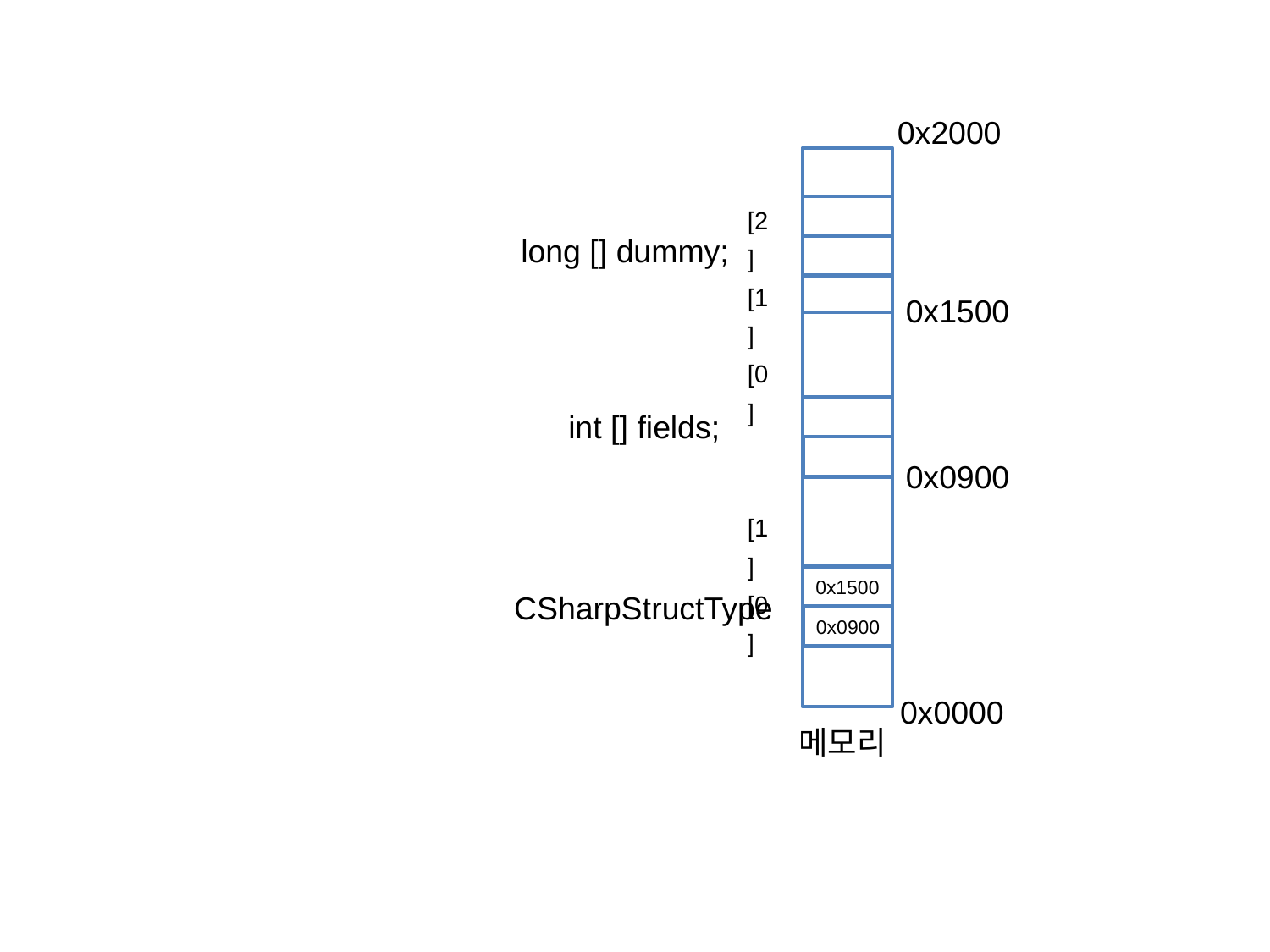

0x2000
[2]
[1]
[0]

[1]
[0]

long [] dummy;

0x1500

 int [] fields;

0x0900
0x1500
CSharpStructType
0x0900
0x0000
메모리